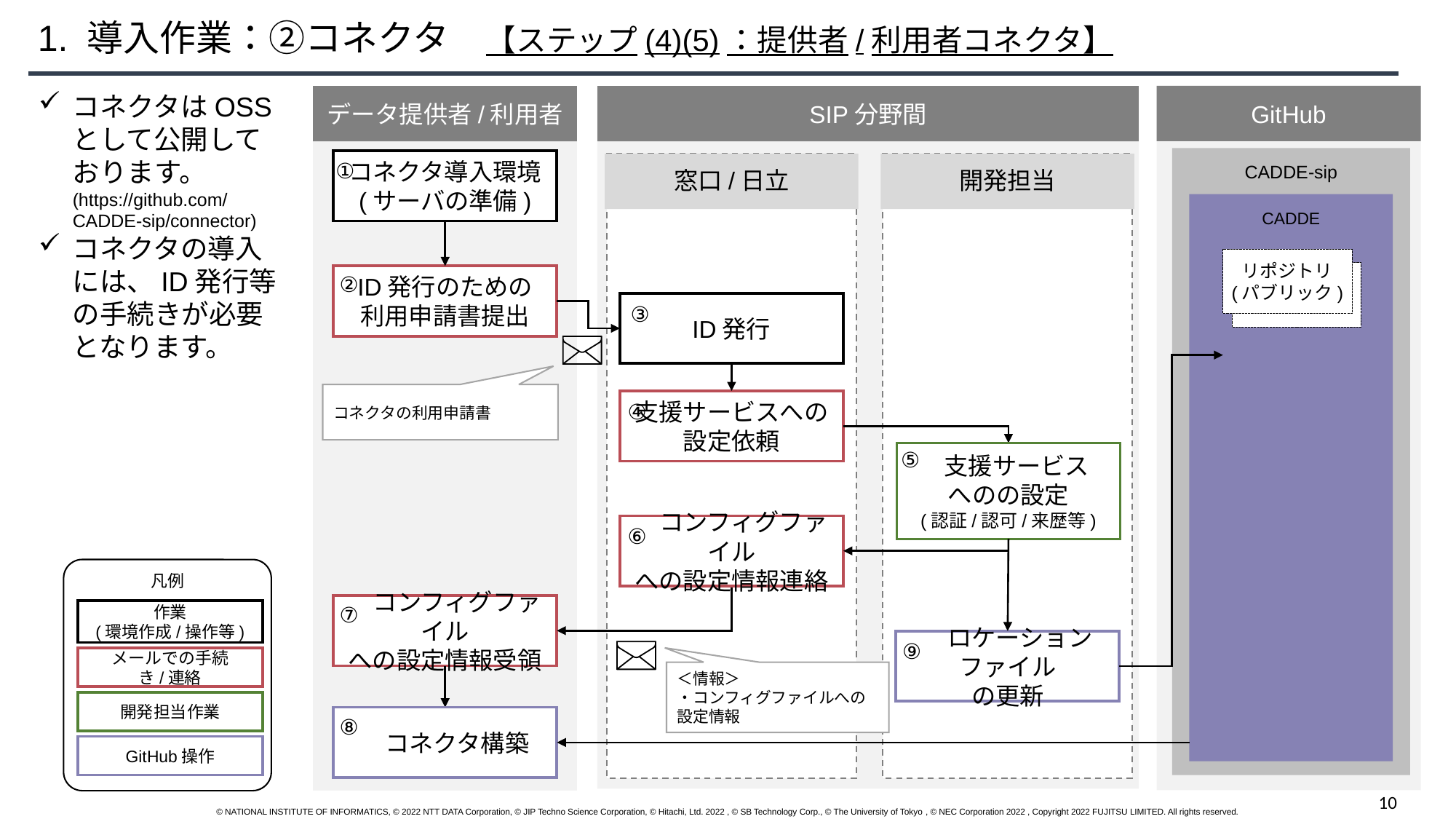

1. 導入作業：②コネクタ　【ステップ(4)(5)：提供者/利用者コネクタ】
コネクタはOSSとして公開しております。(https://github.com/CADDE-sip/connector)
コネクタの導入には、ID発行等の手続きが必要となります。
GitHub

データ提供者/利用者

SIP分野間

CADDE-sip
コネクタ導入環境
(サーバの準備)
①
窓口/日立

開発担当

CADDE

リポジトリ
(パブリック)

②
ID発行のための
利用申請書提出
ID発行
③

コネクタの利用申請書
支援サービスへの
設定依頼
④
⑤
  支援サービス
へのの設定
(認証/認可/来歴等)
　コンフィグファイル
への設定情報連絡
⑥
凡例
　コンフィグファイル
への設定情報受領
⑦
作業
(環境作成/操作等)
　ロケーションファイル
の更新
⑨

メールでの手続き/連絡
＜情報＞
・コンフィグファイルへの設定情報
開発担当作業
　コネクタ構築
⑧
GitHub操作